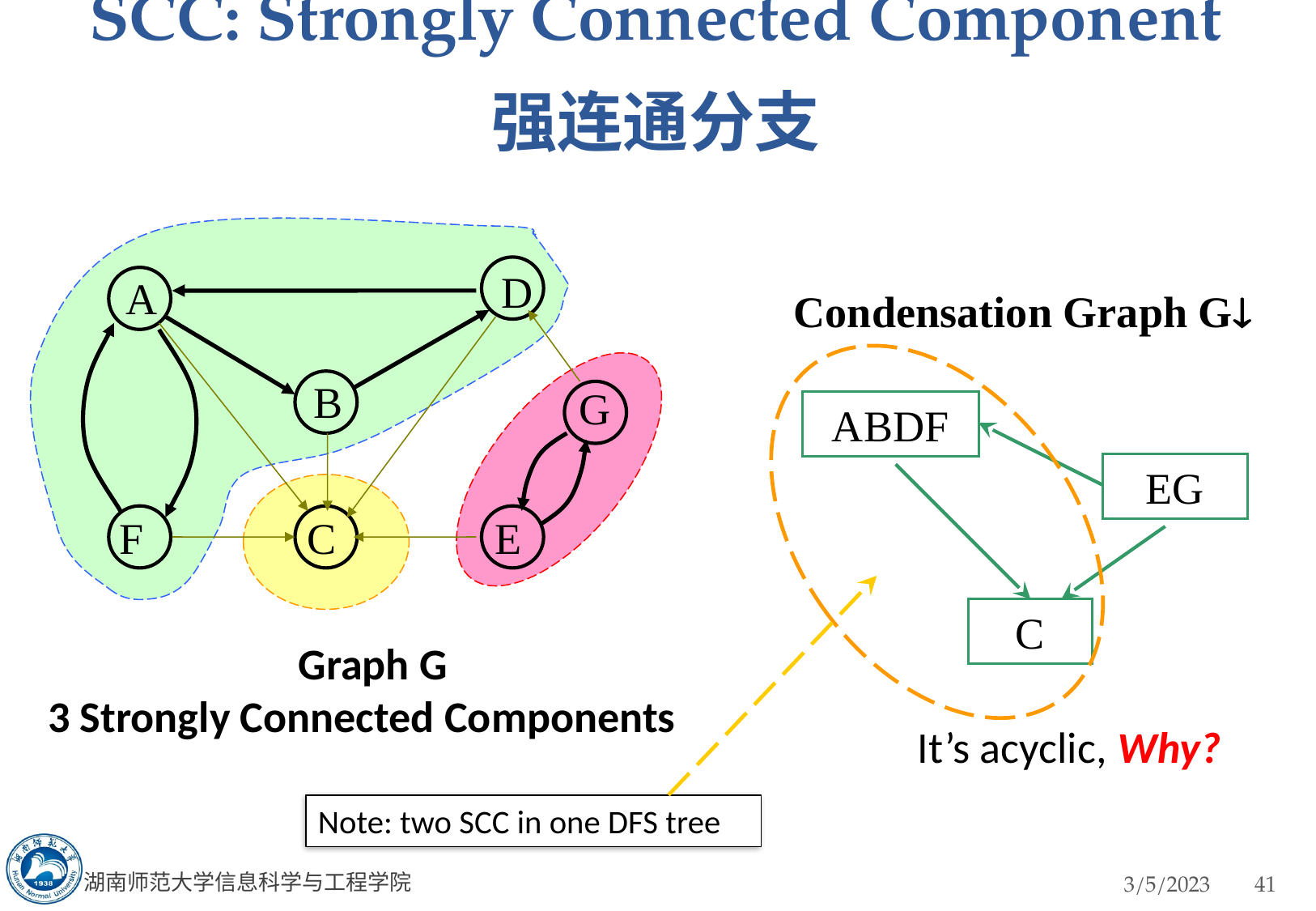

# SCC: Strongly Connected Component 强连通分支

D
A

B

F
C
E

Condensation Graph G↓

G
ABDF

EG

C
Graph G
3 Strongly Connected Components
It’s acyclic, Why?
Note: two SCC in one DFS tree
湖南师范大学信息科学与工程学院
3/5/2023
41